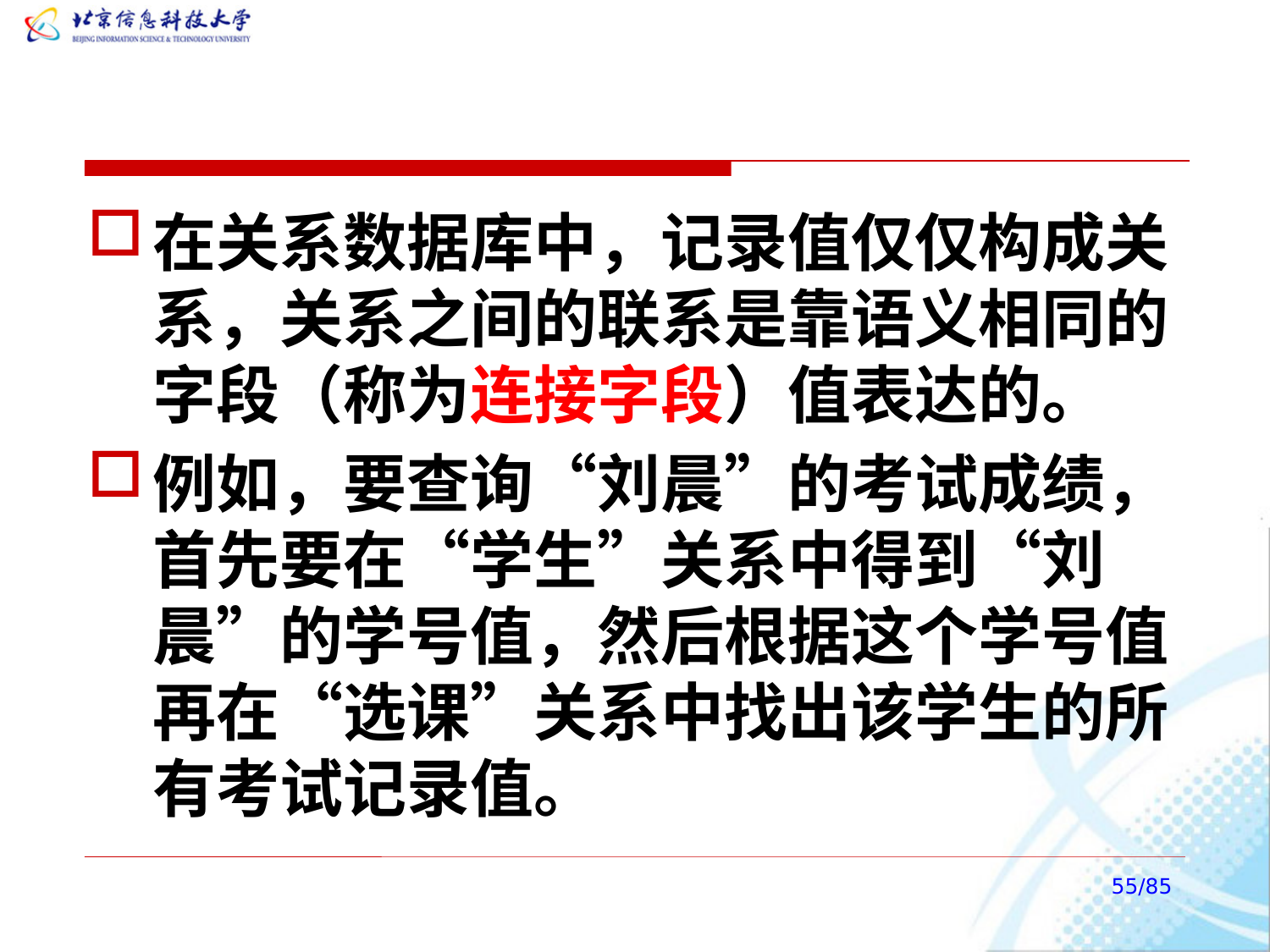

#
在关系数据库中，记录值仅仅构成关系，关系之间的联系是靠语义相同的字段（称为连接字段）值表达的。
例如，要查询“刘晨”的考试成绩，首先要在“学生”关系中得到“刘晨”的学号值，然后根据这个学号值再在“选课”关系中找出该学生的所有考试记录值。

55/85